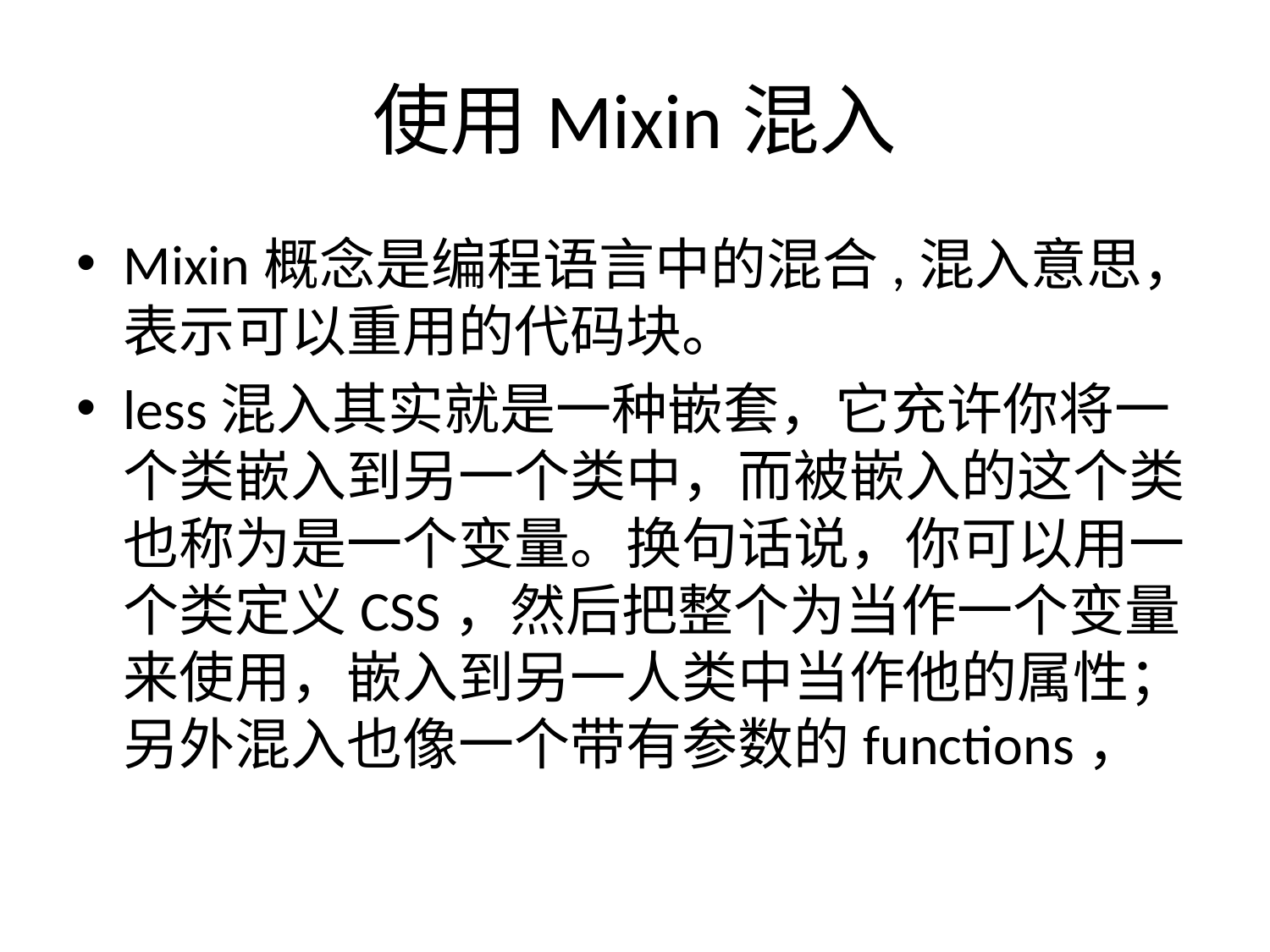

# 使用Mixin混入
Mixin概念是编程语言中的混合,混入意思，表示可以重用的代码块。
less混入其实就是一种嵌套，它充许你将一个类嵌入到另一个类中，而被嵌入的这个类也称为是一个变量。换句话说，你可以用一个类定义CSS，然后把整个为当作一个变量来使用，嵌入到另一人类中当作他的属性；另外混入也像一个带有参数的functions，